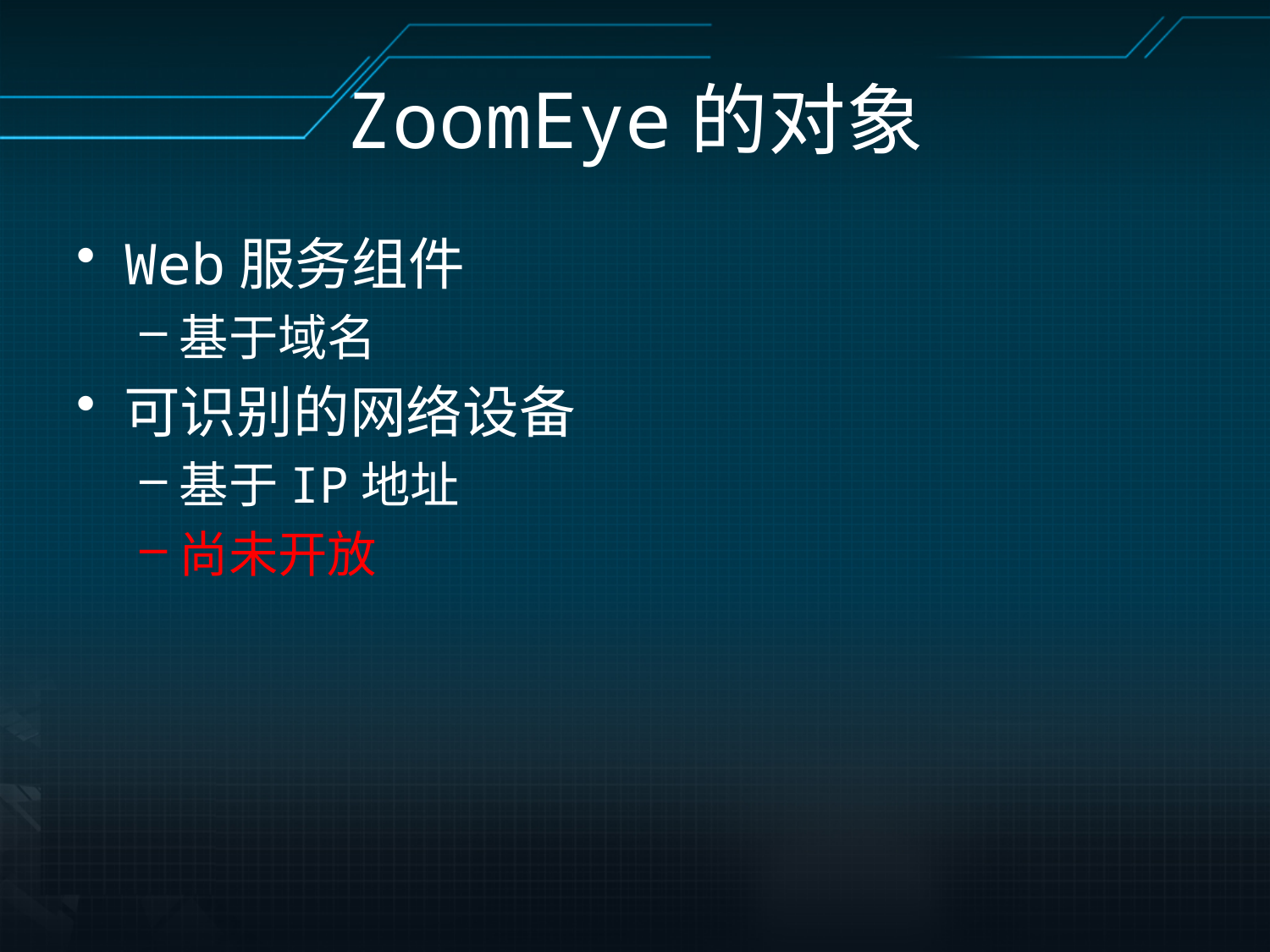

# ZoomEye的对象
Web服务组件
基于域名
可识别的网络设备
基于IP地址
尚未开放